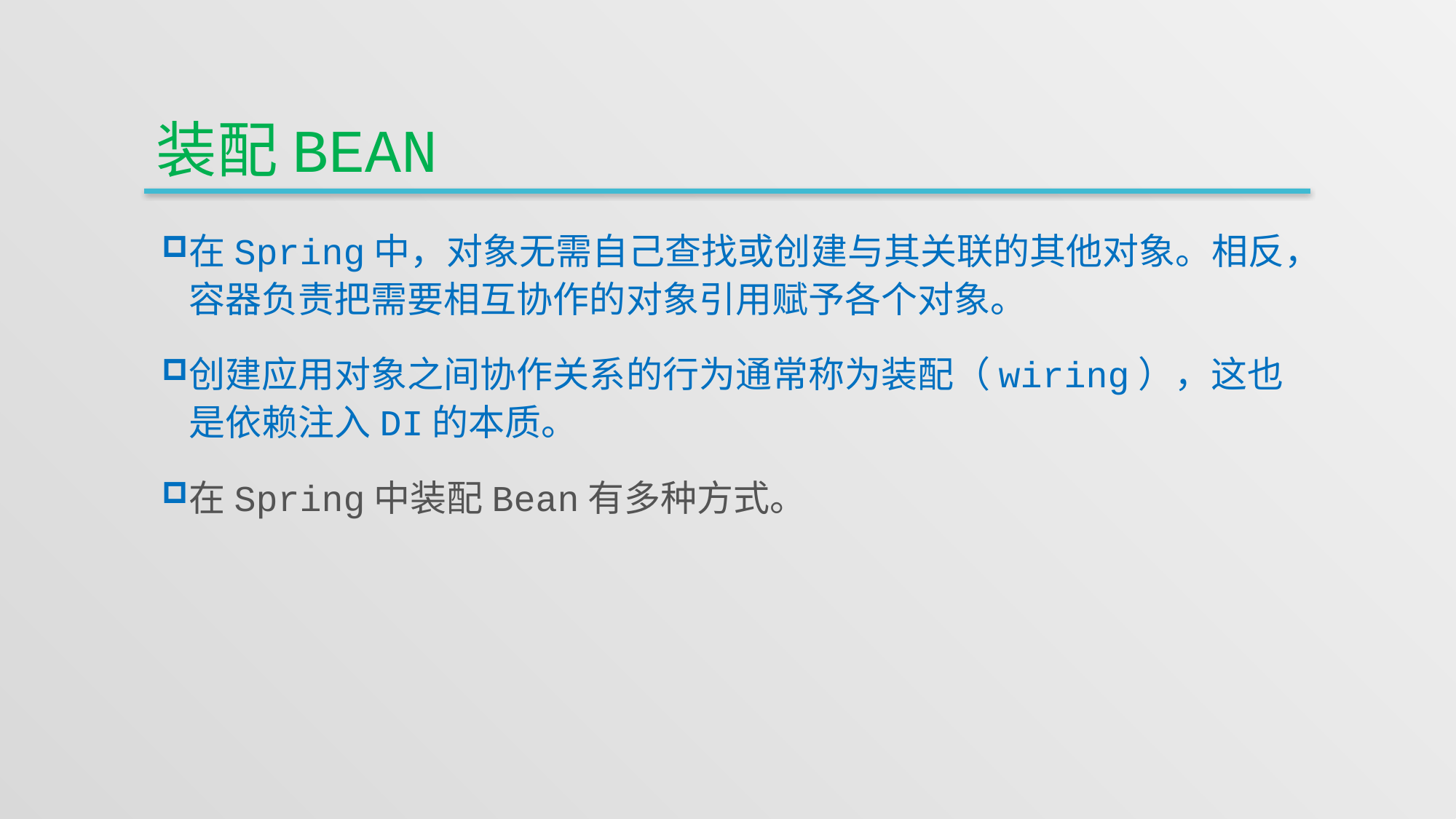

# 装配Bean
在Spring中，对象无需自己查找或创建与其关联的其他对象。相反，容器负责把需要相互协作的对象引用赋予各个对象。
创建应用对象之间协作关系的行为通常称为装配（wiring），这也是依赖注入DI的本质。
在Spring中装配Bean有多种方式。